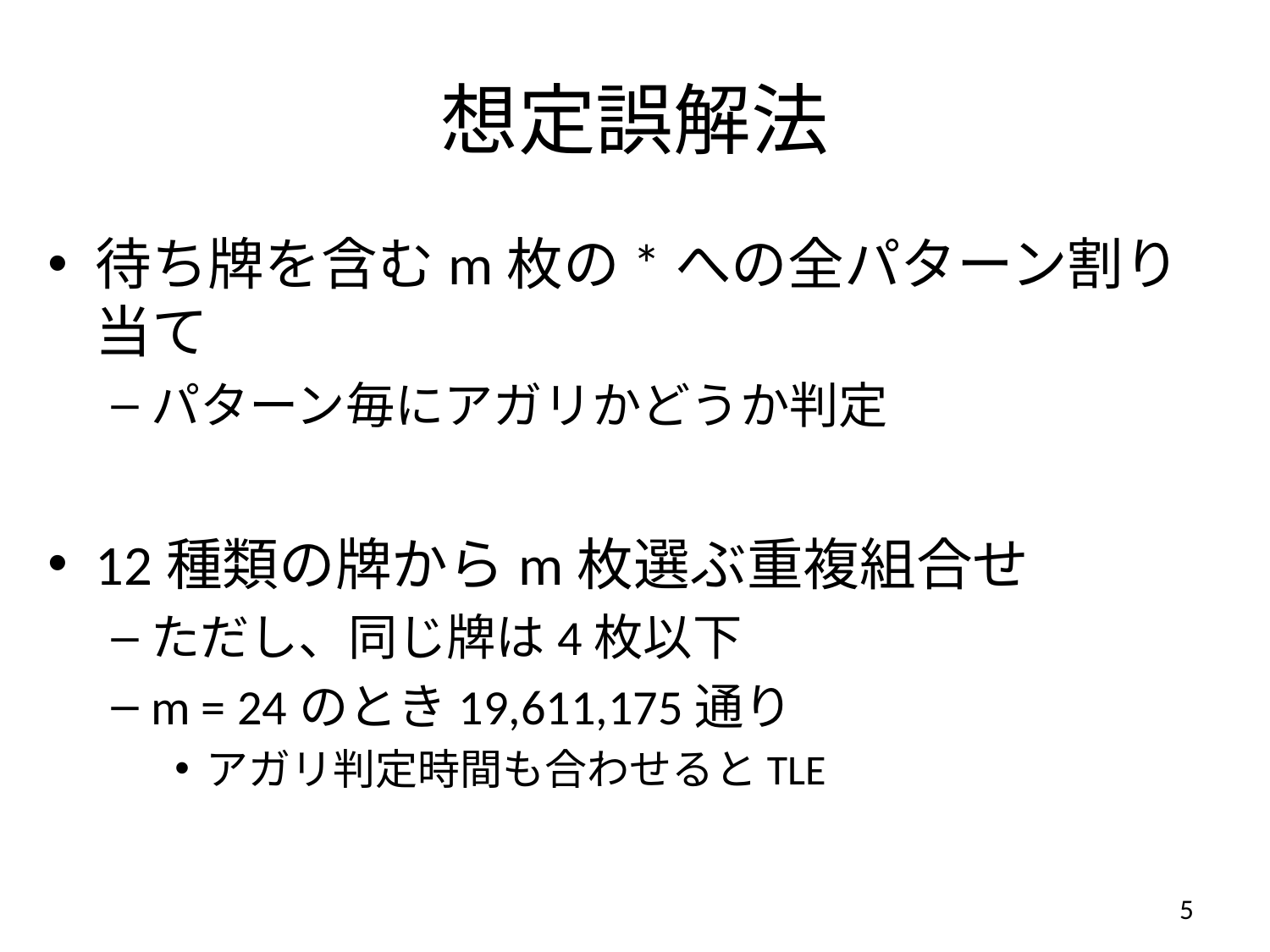

# 想定誤解法
待ち牌を含むm枚の*への全パターン割り当て
パターン毎にアガリかどうか判定

12種類の牌からm枚選ぶ重複組合せ
ただし、同じ牌は4枚以下
m = 24のとき19,611,175通り
アガリ判定時間も合わせるとTLE
5